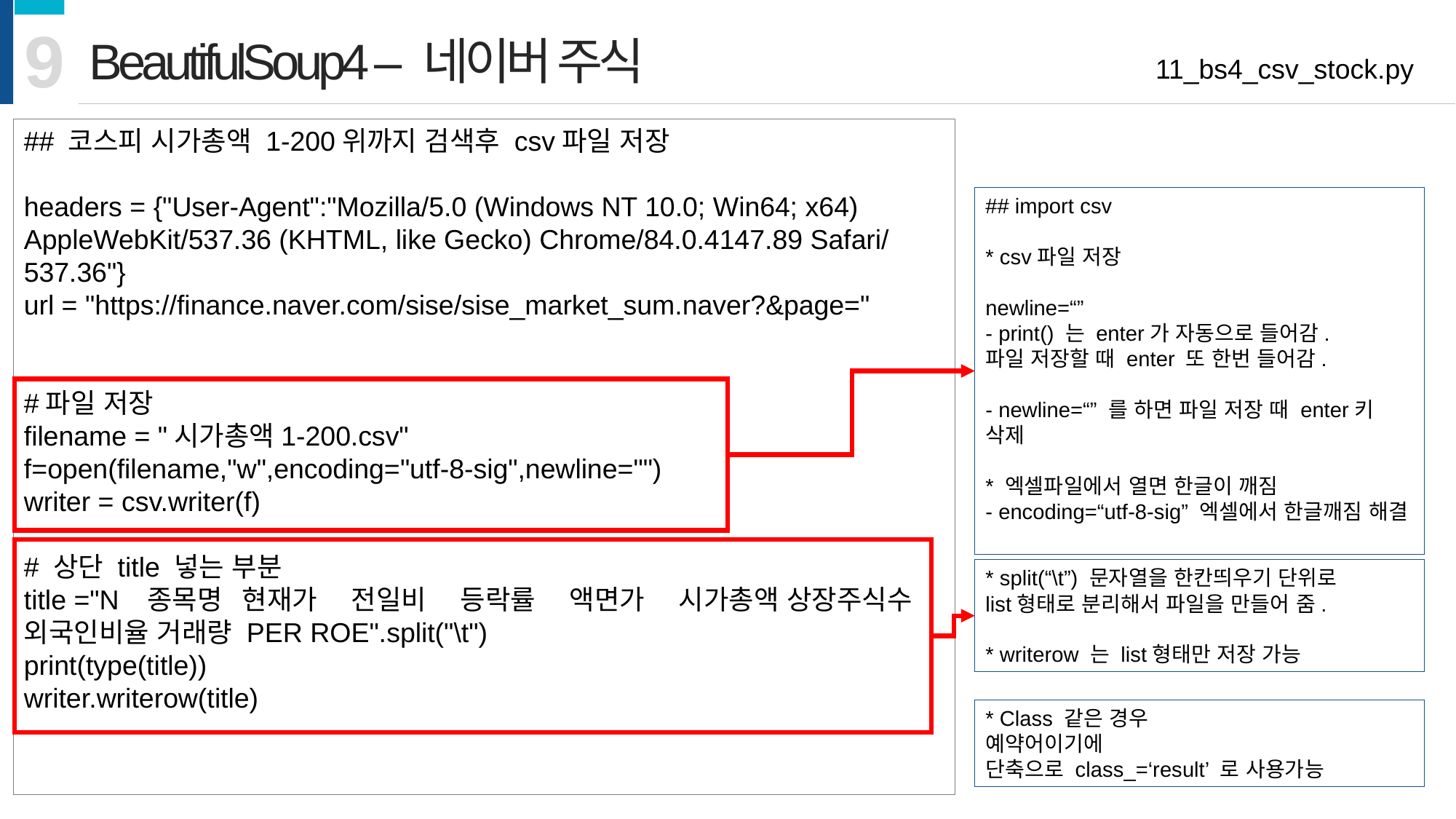

9
BeautifulSoup4 – 네이버 주식
11_bs4_csv_stock.py
## 코스피 시가총액 1-200위까지 검색후 csv파일 저장

headers = {"User-Agent":"Mozilla/5.0 (Windows NT 10.0; Win64; x64) AppleWebKit/537.36 (KHTML, like Gecko) Chrome/84.0.4147.89 Safari/537.36"}
url = "https://finance.naver.com/sise/sise_market_sum.naver?&page="

#파일 저장
filename = "시가총액1-200.csv"
f=open(filename,"w",encoding="utf-8-sig",newline="")
writer = csv.writer(f)

# 상단 title 넣는 부분
title ="N	 종목명	현재가	전일비	등락률	액면가	시가총액 상장주식수 외국인비율 거래량 PER ROE".split("\t")
print(type(title))
writer.writerow(title)

## import csv * csv파일 저장 newline=“” - print() 는 enter가 자동으로 들어감. 파일 저장할 때 enter 또 한번 들어감. - newline=“” 를 하면 파일 저장 때 enter키 삭제 * 엑셀파일에서 열면 한글이 깨짐 - encoding=“utf-8-sig” 엑셀에서 한글깨짐 해결

* split(“\t”) 문자열을 한칸띄우기 단위로
list형태로 분리해서 파일을 만들어 줌.
* writerow 는 list형태만 저장 가능
* Class 같은 경우
예약어이기에
단축으로 class_=‘result’ 로 사용가능